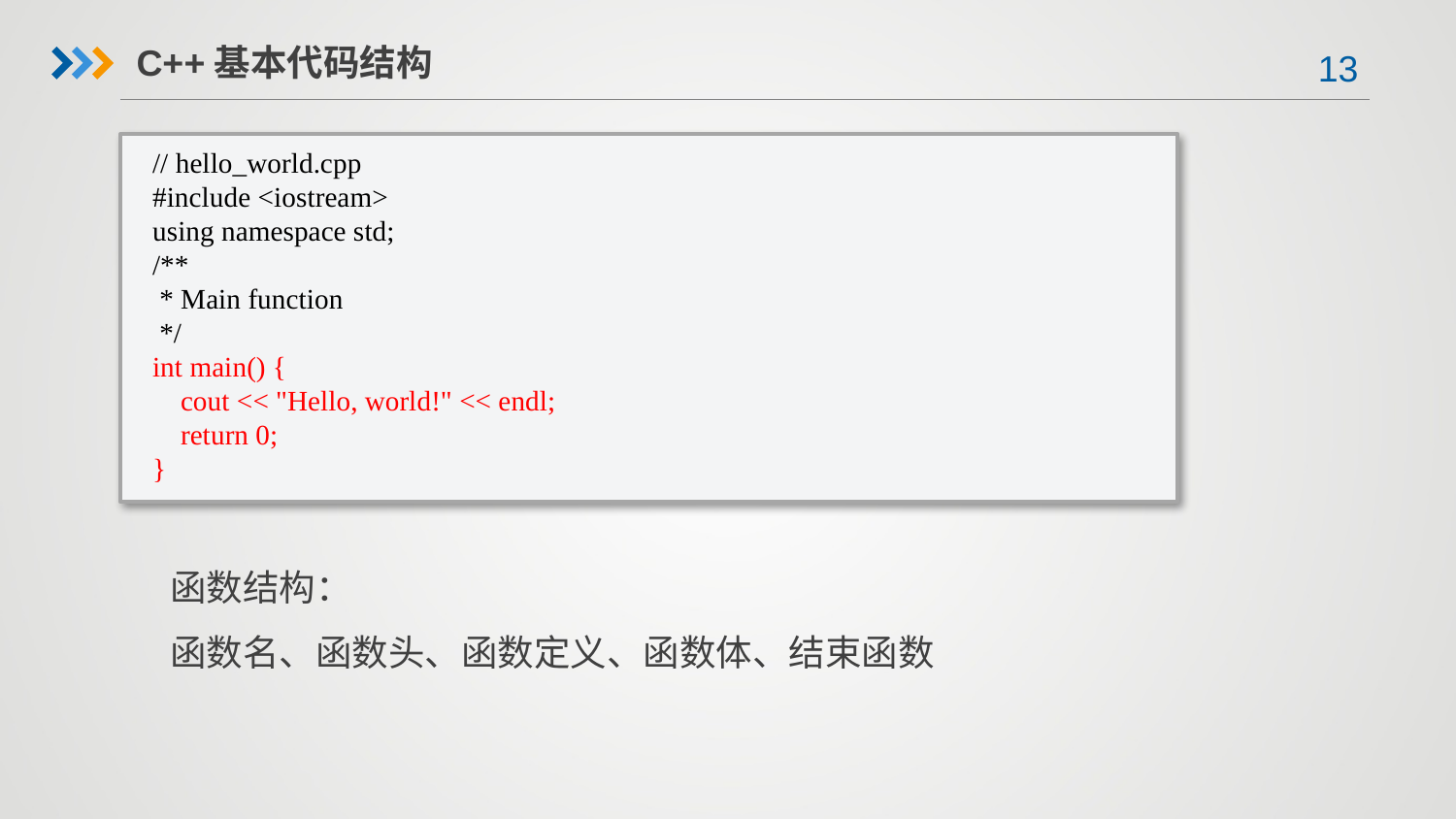

C++基本代码结构

// hello_world.cpp
#include <iostream>
using namespace std;
/**
 * Main function
 */
int main() {
    cout << "Hello, world!" << endl;
    return 0;
}
函数结构：
函数名、函数头、函数定义、函数体、结束函数